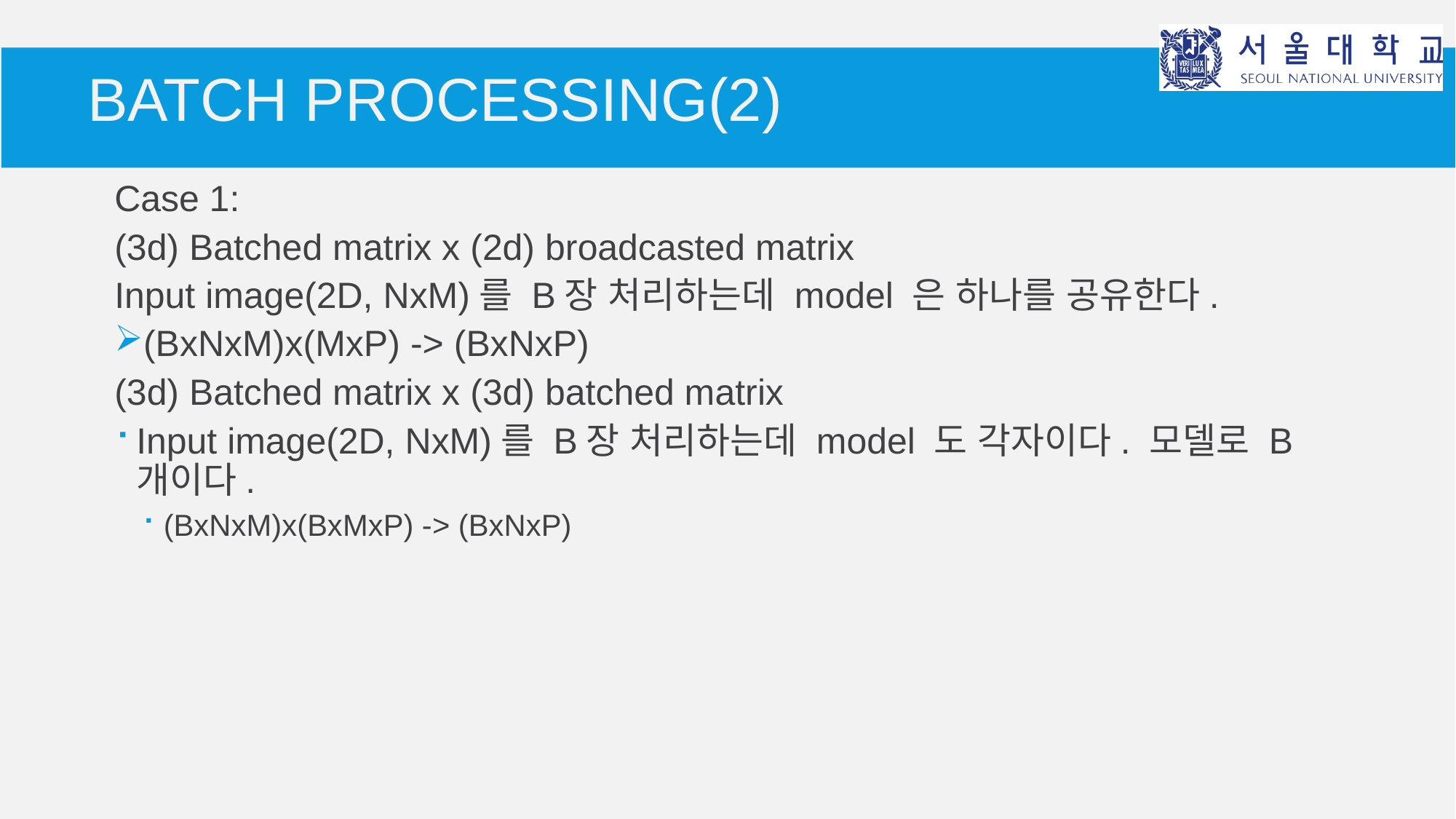

# Batch processing(2)
Case 1:
(3d) Batched matrix x (2d) broadcasted matrix
Input image(2D, NxM)를 B장 처리하는데 model 은 하나를 공유한다.
(BxNxM)x(MxP) -> (BxNxP)
(3d) Batched matrix x (3d) batched matrix
Input image(2D, NxM)를 B장 처리하는데 model 도 각자이다. 모델로 B개이다.
(BxNxM)x(BxMxP) -> (BxNxP)